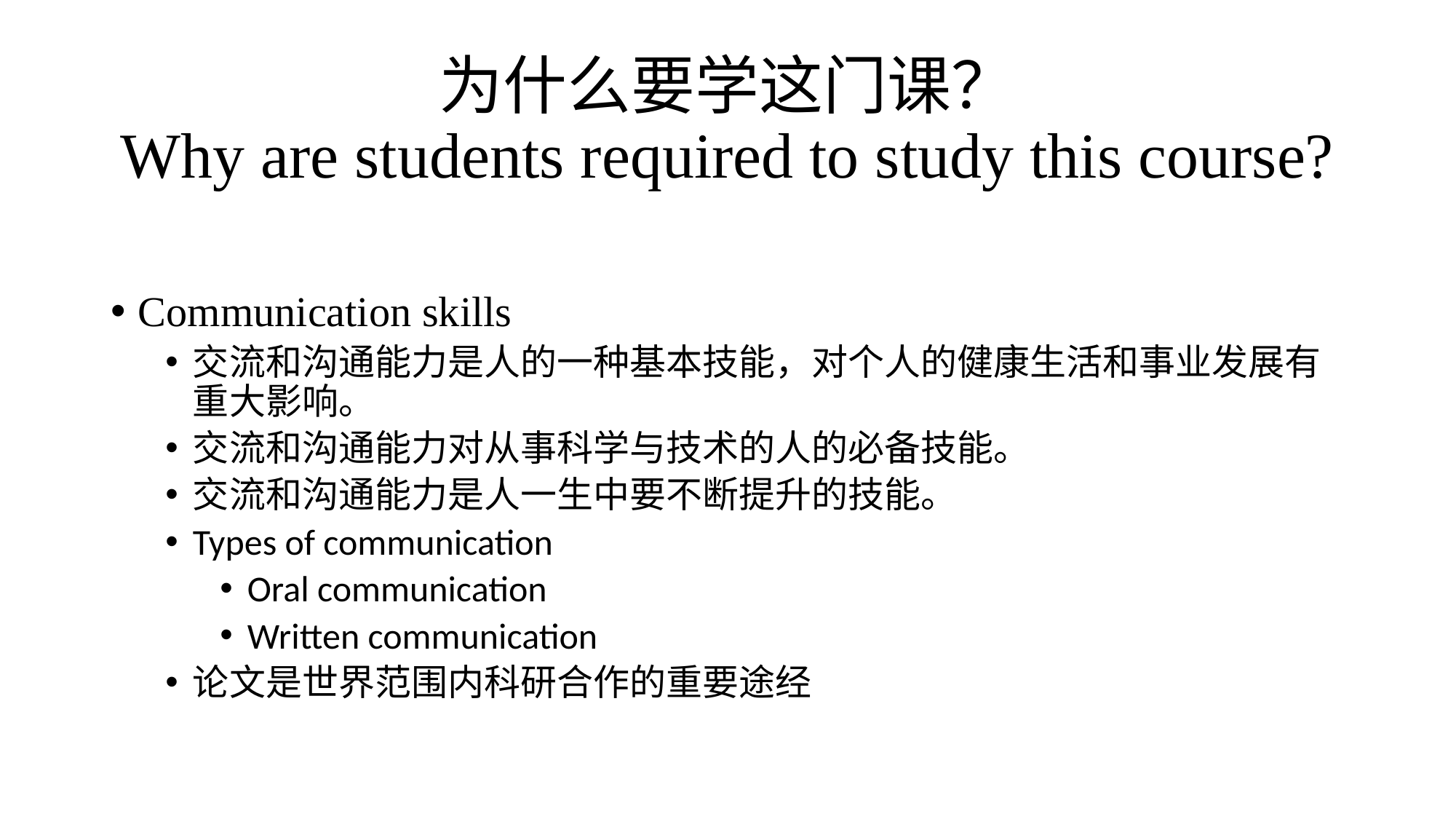

# 为什么要学这门课？ Why are students required to study this course?
Communication skills
交流和沟通能力是人的一种基本技能，对个人的健康生活和事业发展有重大影响。
交流和沟通能力对从事科学与技术的人的必备技能。
交流和沟通能力是人一生中要不断提升的技能。
Types of communication
Oral communication
Written communication
论文是世界范围内科研合作的重要途经